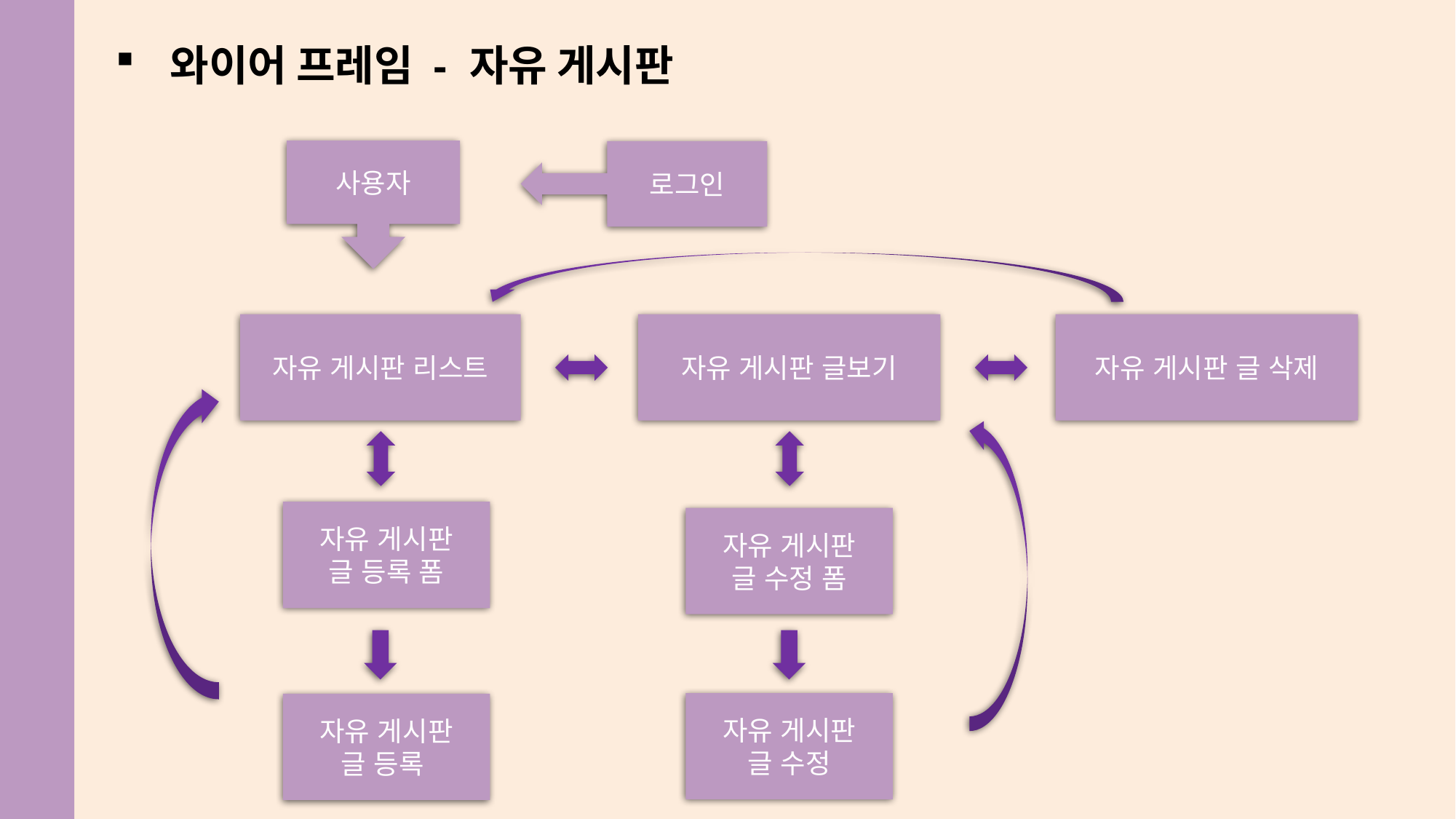

와이어 프레임 - 자유 게시판
사용자
로그인
자유 게시판 글보기
자유 게시판 글 삭제
자유 게시판 리스트

자유 게시판
글 등록 폼
자유 게시판
글 수정 폼

자유 게시판
글 수정
자유 게시판
글 등록